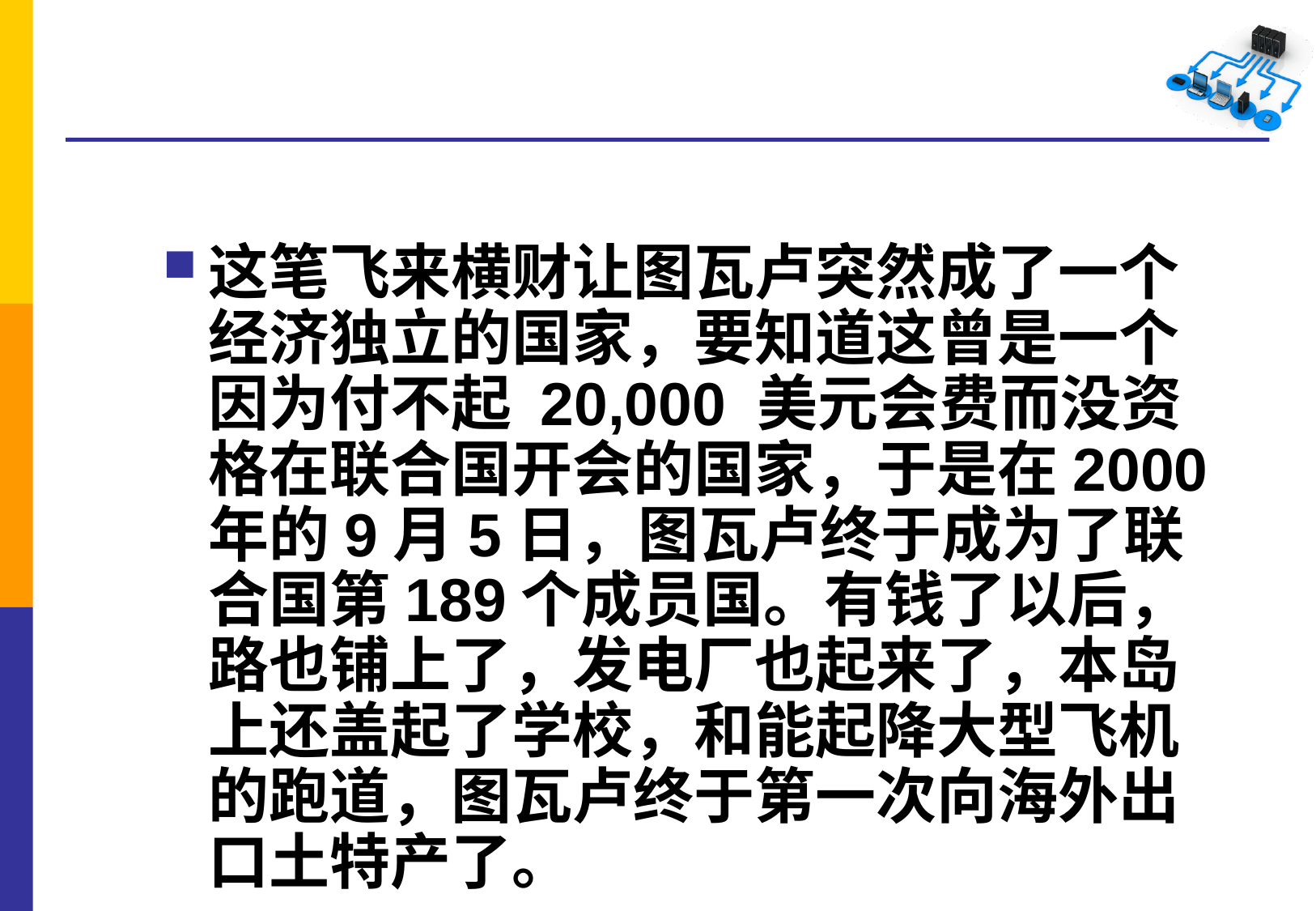

#
这笔飞来横财让图瓦卢突然成了一个经济独立的国家，要知道这曾是一个因为付不起 20,000 美元会费而没资格在联合国开会的国家，于是在2000年的9月5日，图瓦卢终于成为了联合国第189个成员国。有钱了以后，路也铺上了，发电厂也起来了，本岛上还盖起了学校，和能起降大型飞机的跑道，图瓦卢终于第一次向海外出口土特产了。